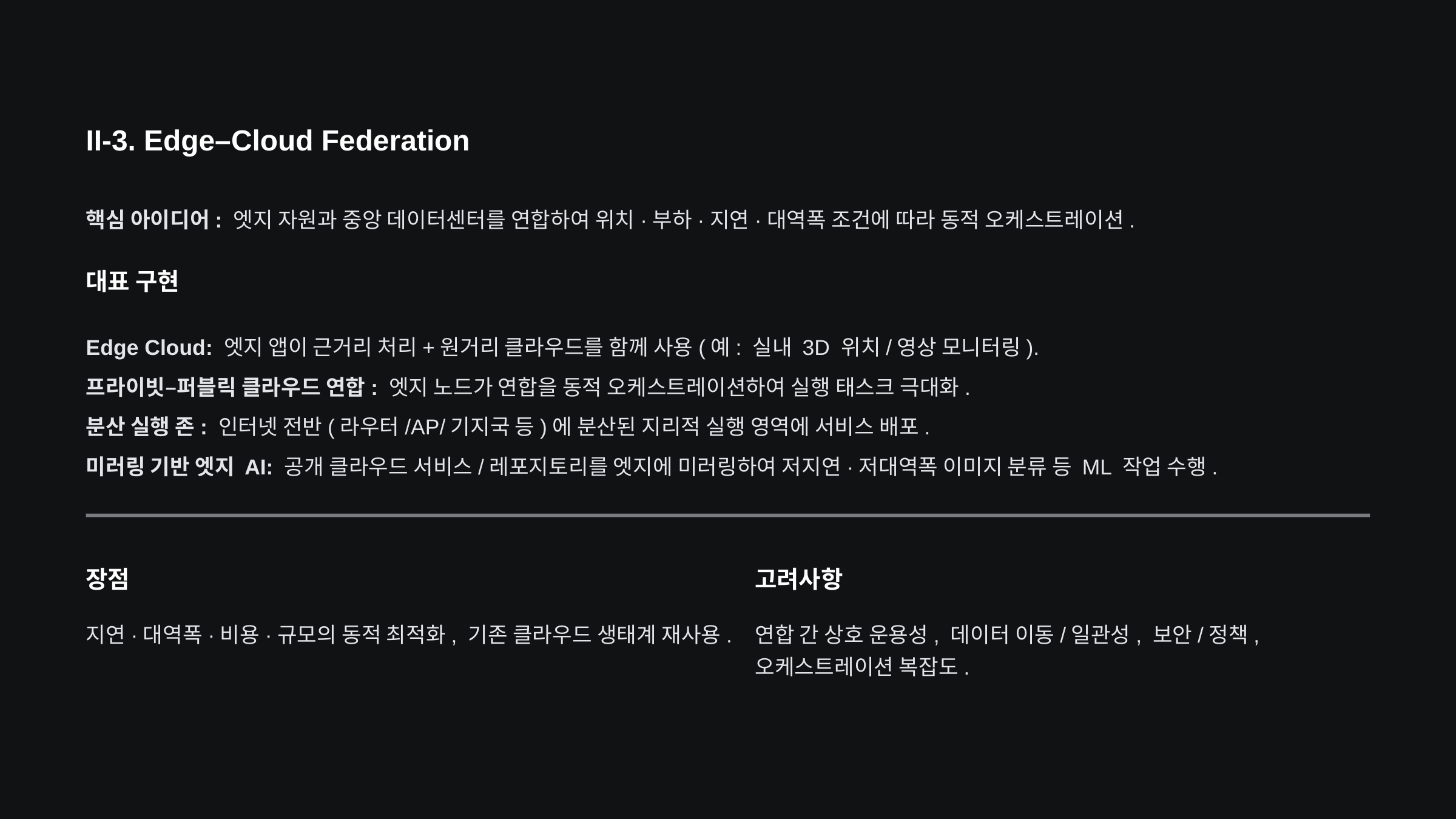

II-3. Edge–Cloud Federation
핵심 아이디어: 엣지 자원과 중앙 데이터센터를 연합하여 위치·부하·지연·대역폭 조건에 따라 동적 오케스트레이션.
대표 구현
Edge Cloud: 엣지 앱이 근거리 처리+원거리 클라우드를 함께 사용(예: 실내 3D 위치/영상 모니터링).
프라이빗–퍼블릭 클라우드 연합: 엣지 노드가 연합을 동적 오케스트레이션하여 실행 태스크 극대화.
분산 실행 존: 인터넷 전반(라우터/AP/기지국 등)에 분산된 지리적 실행 영역에 서비스 배포.
미러링 기반 엣지 AI: 공개 클라우드 서비스/레포지토리를 엣지에 미러링하여 저지연·저대역폭 이미지 분류 등 ML 작업 수행.

장점
고려사항
지연·대역폭·비용·규모의 동적 최적화, 기존 클라우드 생태계 재사용.
연합 간 상호 운용성, 데이터 이동/일관성, 보안/정책, 오케스트레이션 복잡도.